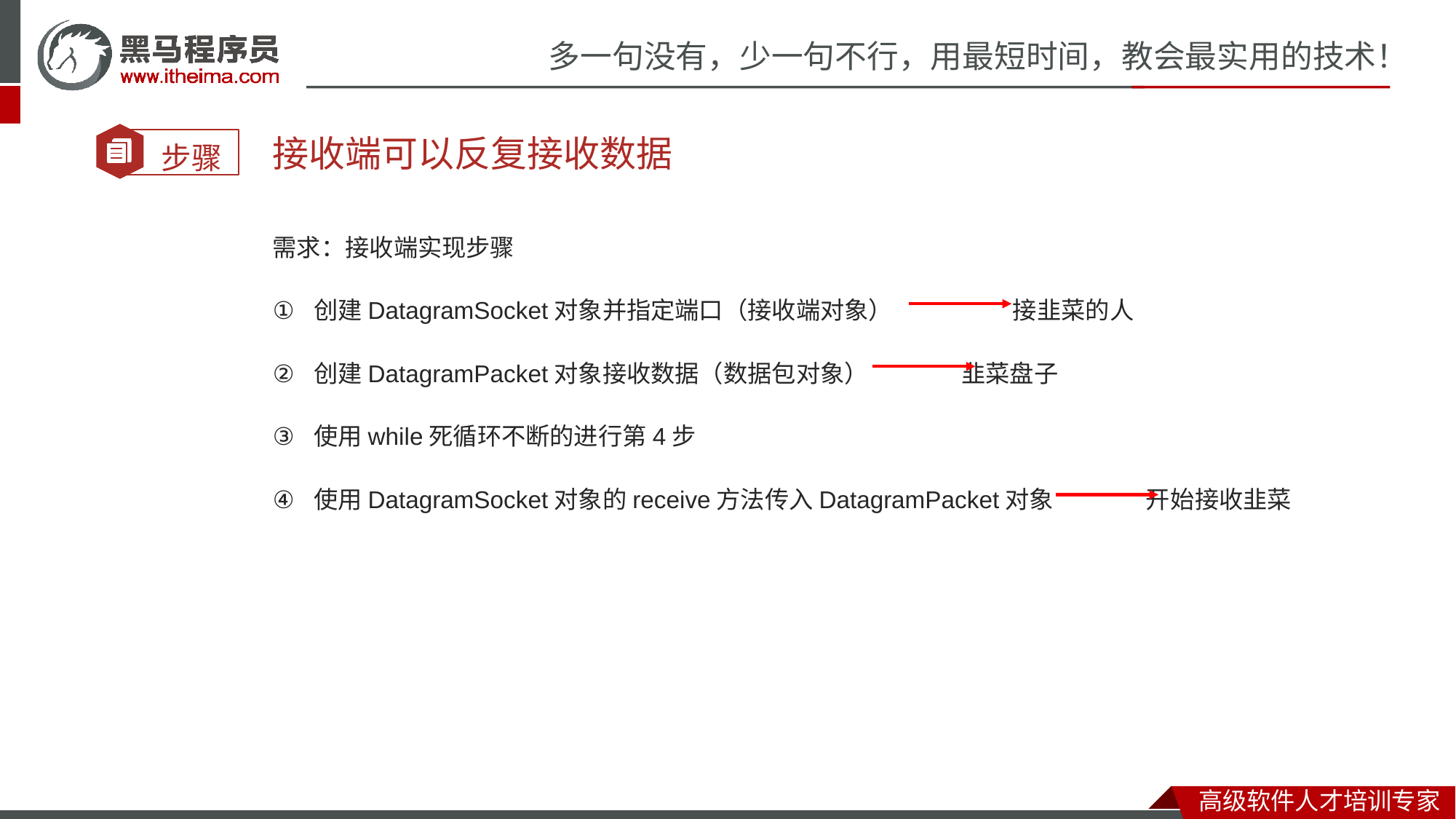

接收端可以反复接收数据
需求：接收端实现步骤
创建DatagramSocket对象并指定端口（接收端对象）                      接韭菜的人
创建DatagramPacket对象接收数据（数据包对象）                 韭菜盘子
使用while死循环不断的进行第4步
使用DatagramSocket对象的receive方法传入DatagramPacket对象                 开始接收韭菜